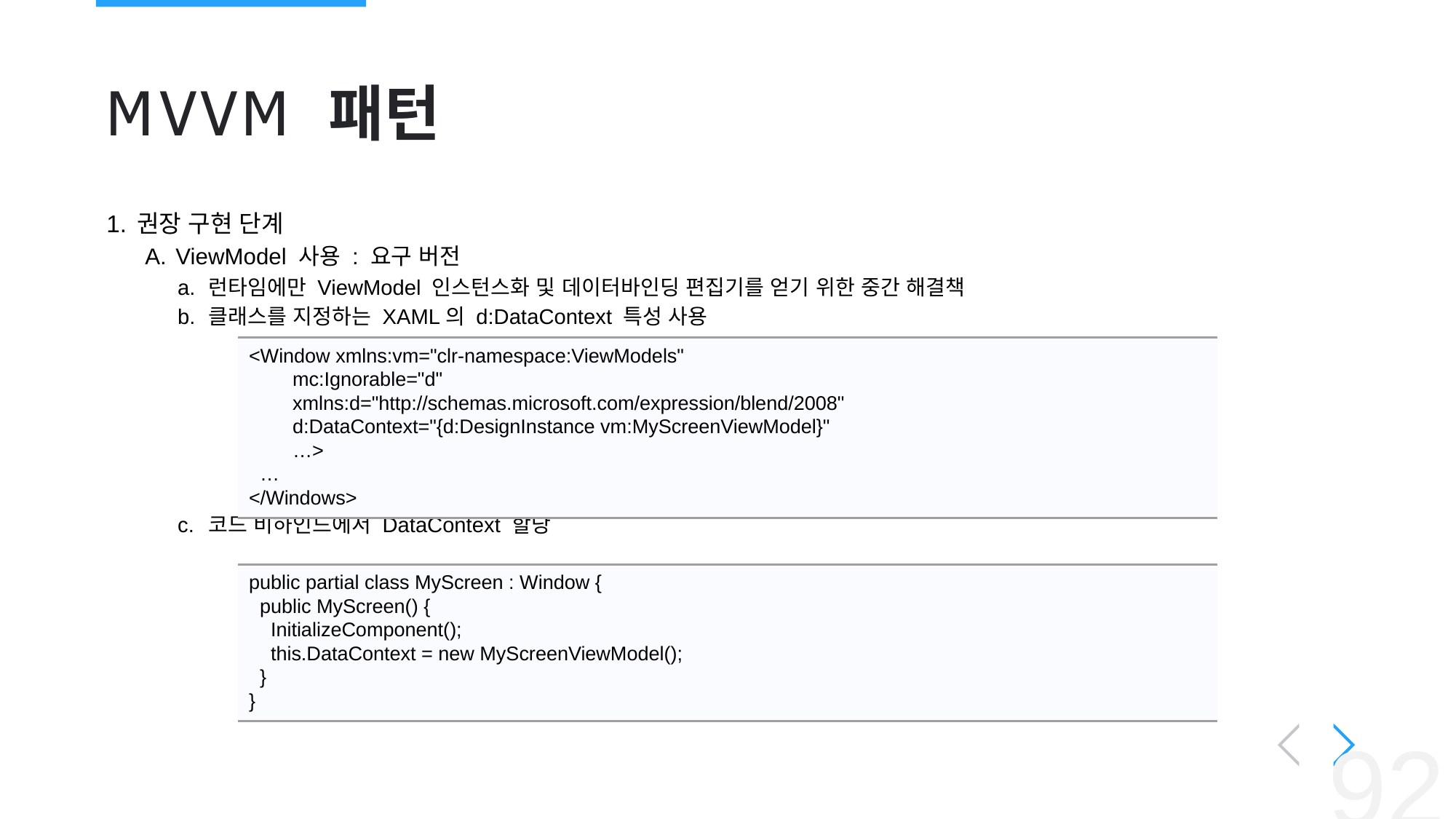

# MVVM 패턴
권장 구현 단계
ViewModel 사용 : 요구 버전
런타임에만 ViewModel 인스턴스화 및 데이터바인딩 편집기를 얻기 위한 중간 해결책
클래스를 지정하는 XAML의 d:DataContext 특성 사용

코드 비하인드에서 DataContext 할당

<Window xmlns:vm="clr-namespace:ViewModels"
        mc:Ignorable="d"
        xmlns:d="http://schemas.microsoft.com/expression/blend/2008"
        d:DataContext="{d:DesignInstance vm:MyScreenViewModel}"
        …>
  …
</Windows>
public partial class MyScreen : Window {
  public MyScreen() {
    InitializeComponent();
    this.DataContext = new MyScreenViewModel();
  }
}
92